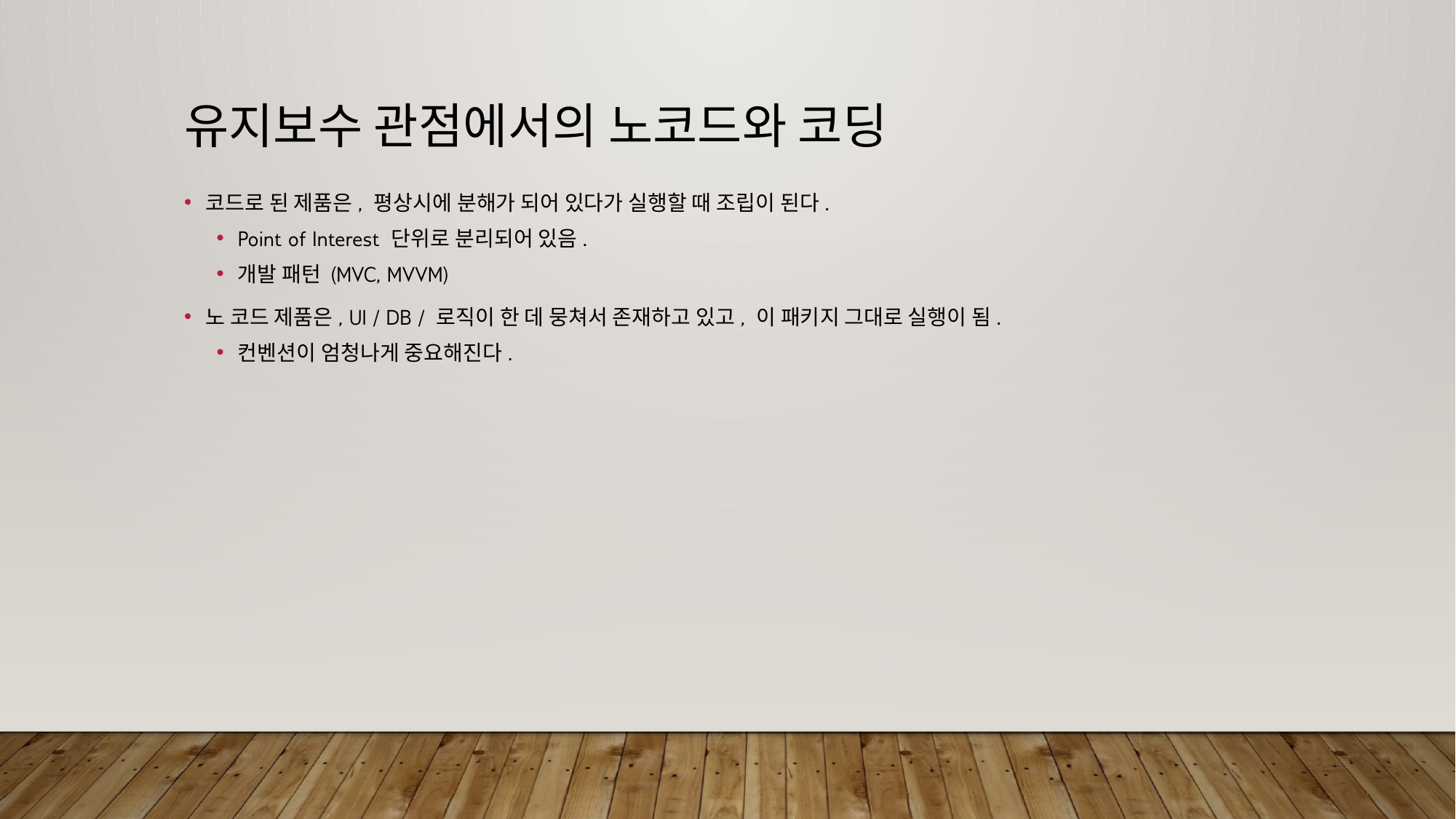

# 유지보수 관점에서의 노코드와 코딩
코드로 된 제품은, 평상시에 분해가 되어 있다가 실행할 때 조립이 된다.
Point of Interest 단위로 분리되어 있음.
개발 패턴 (MVC, MVVM)
노 코드 제품은, UI / DB / 로직이 한 데 뭉쳐서 존재하고 있고, 이 패키지 그대로 실행이 됨.
컨벤션이 엄청나게 중요해진다.